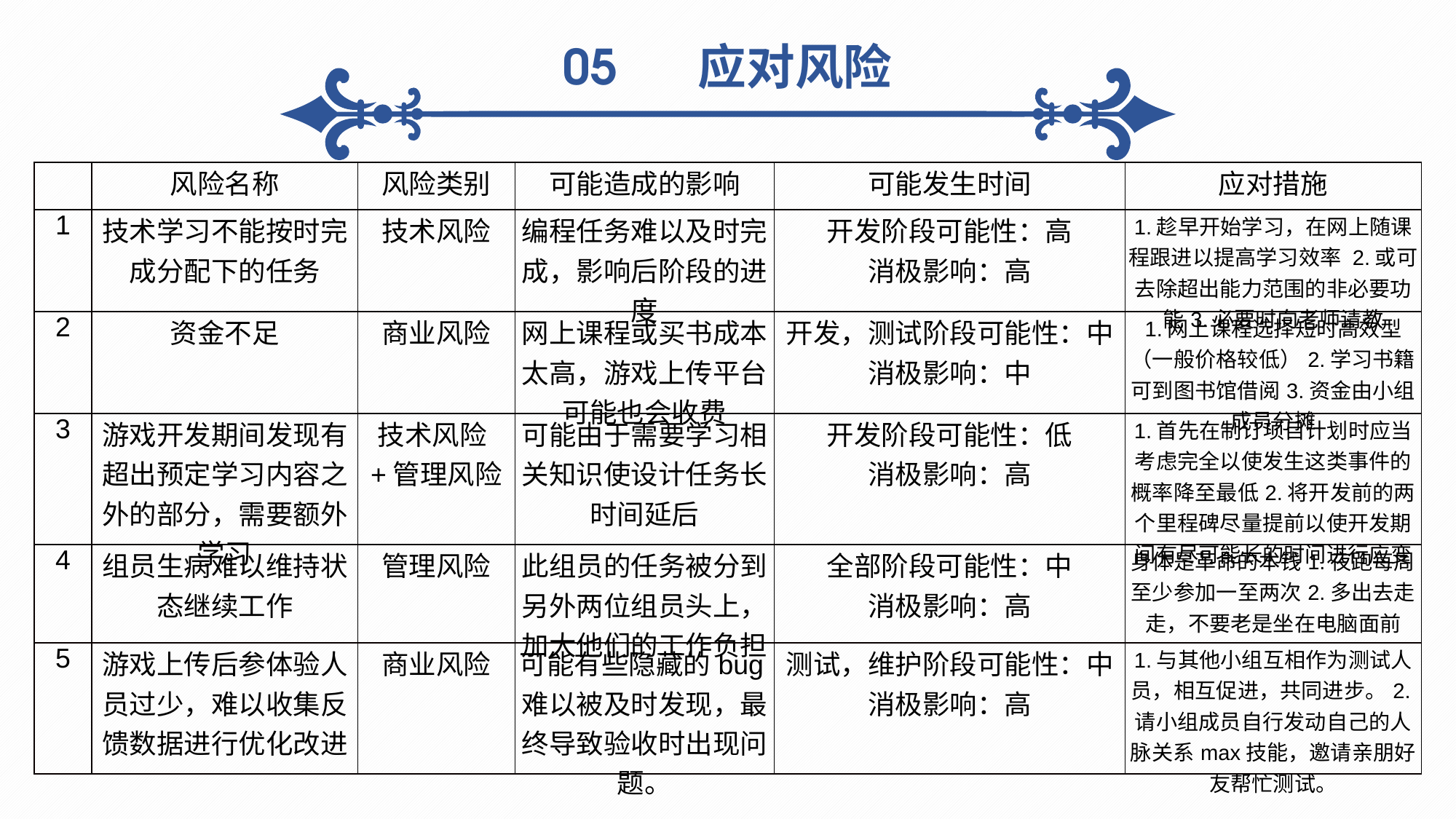

05     应对风险

|  | 风险名称 | 风险类别 | 可能造成的影响 | 可能发生时间 | 应对措施 |
| --- | --- | --- | --- | --- | --- |
| 1 | 技术学习不能按时完成分配下的任务 | 技术风险 | 编程任务难以及时完成，影响后阶段的进度 | 开发阶段可能性：高 消极影响：高 | 1.趁早开始学习，在网上随课程跟进以提高学习效率 2.或可去除超出能力范围的非必要功能3.必要时向老师请教 |
| 2 | 资金不足 | 商业风险 | 网上课程或买书成本太高，游戏上传平台可能也会收费 | 开发，测试阶段可能性：中 消极影响：中 | 1.网上课程选择短时高效型（一般价格较低）2.学习书籍可到图书馆借阅3.资金由小组成员分摊 |
| 3 | 游戏开发期间发现有超出预定学习内容之外的部分，需要额外学习 | 技术风险+管理风险 | 可能由于需要学习相关知识使设计任务长时间延后 | 开发阶段可能性：低 消极影响：高 | 1.首先在制订项目计划时应当考虑完全以使发生这类事件的概率降至最低2.将开发前的两个里程碑尽量提前以使开发期间有尽可能长的时间进行应变 |
| 4 | 组员生病难以维持状态继续工作 | 管理风险 | 此组员的任务被分到另外两位组员头上，加大他们的工作负担 | 全部阶段可能性：中 消极影响：高 | 身体是革命的本钱1.夜跑每周至少参加一至两次2.多出去走走，不要老是坐在电脑面前 |
| 5 | 游戏上传后参体验人员过少，难以收集反馈数据进行优化改进 | 商业风险 | 可能有些隐藏的bug难以被及时发现，最终导致验收时出现问题。 | 测试，维护阶段可能性：中 消极影响：高 | 1.与其他小组互相作为测试人员，相互促进，共同进步。2.请小组成员自行发动自己的人脉关系max技能，邀请亲朋好友帮忙测试。 |